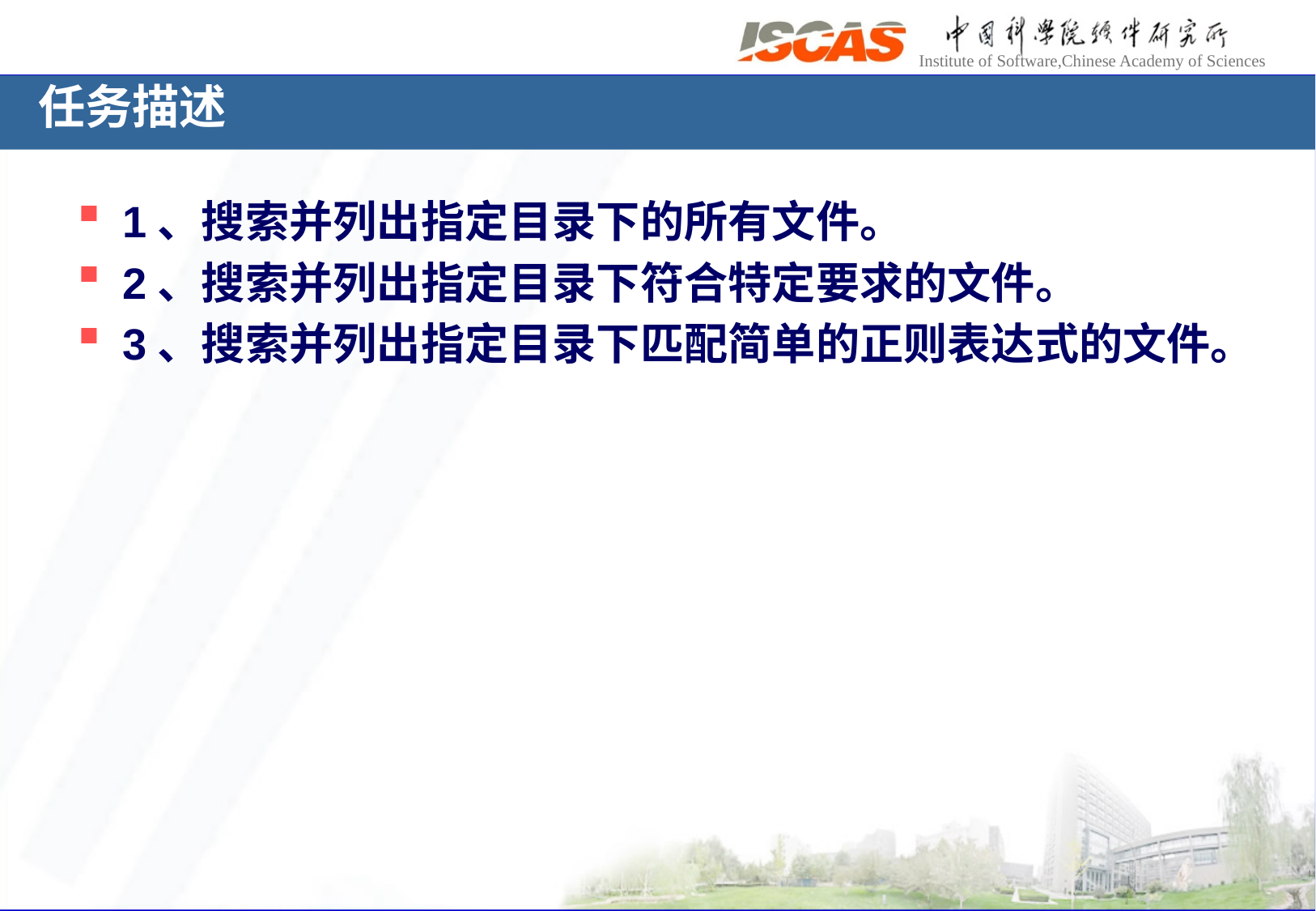

任务描述
1、搜索并列出指定目录下的所有文件。
2、搜索并列出指定目录下符合特定要求的文件。
3、搜索并列出指定目录下匹配简单的正则表达式的文件。